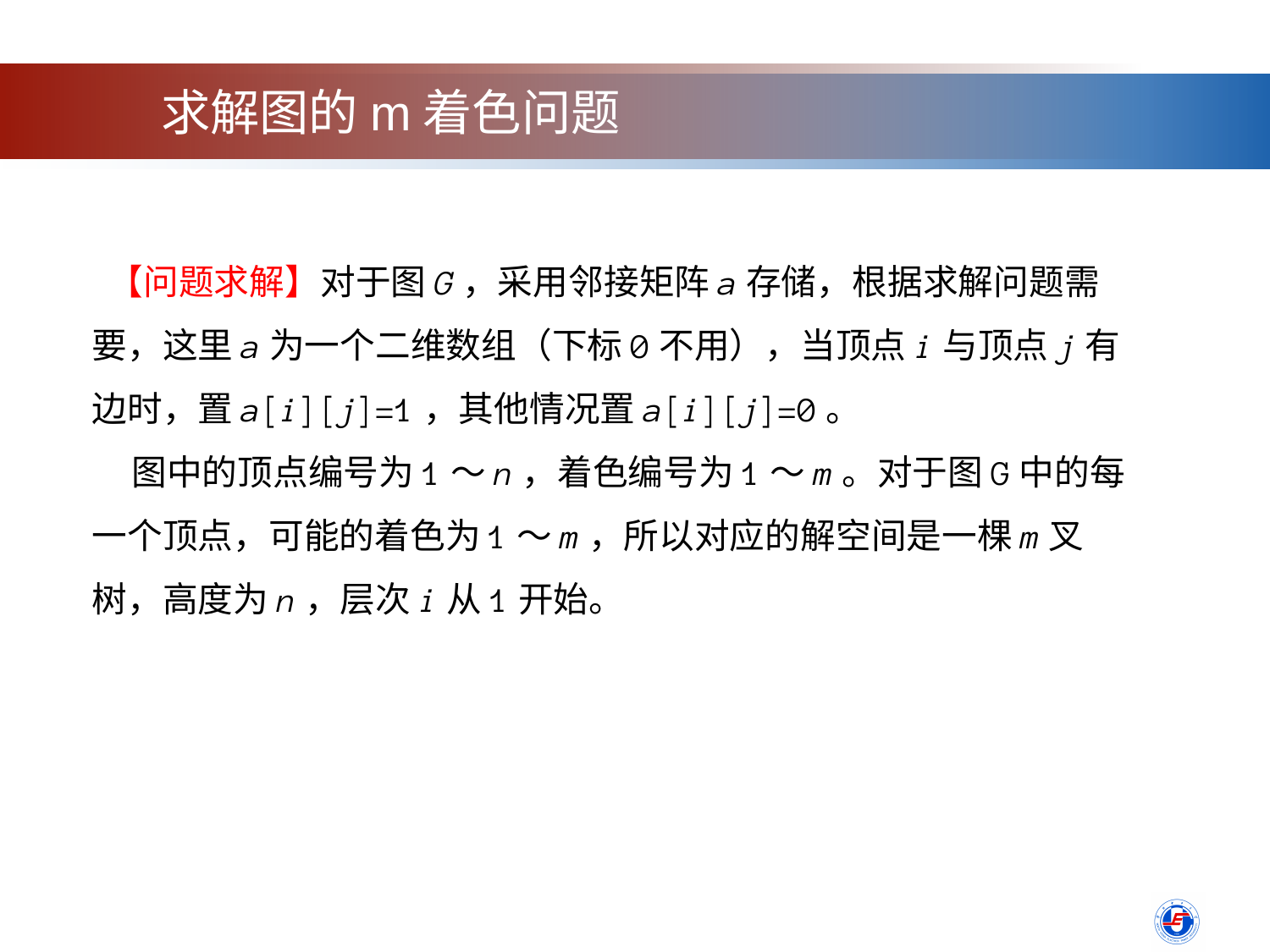

求解图的m着色问题
 【问题求解】对于图G，采用邻接矩阵a存储，根据求解问题需要，这里a为一个二维数组（下标0不用），当顶点i与顶点j有边时，置a[i][j]=1，其他情况置a[i][j]=0。
    图中的顶点编号为1～n，着色编号为1～m。对于图G中的每一个顶点，可能的着色为1～m，所以对应的解空间是一棵m叉树，高度为n，层次i从1开始。